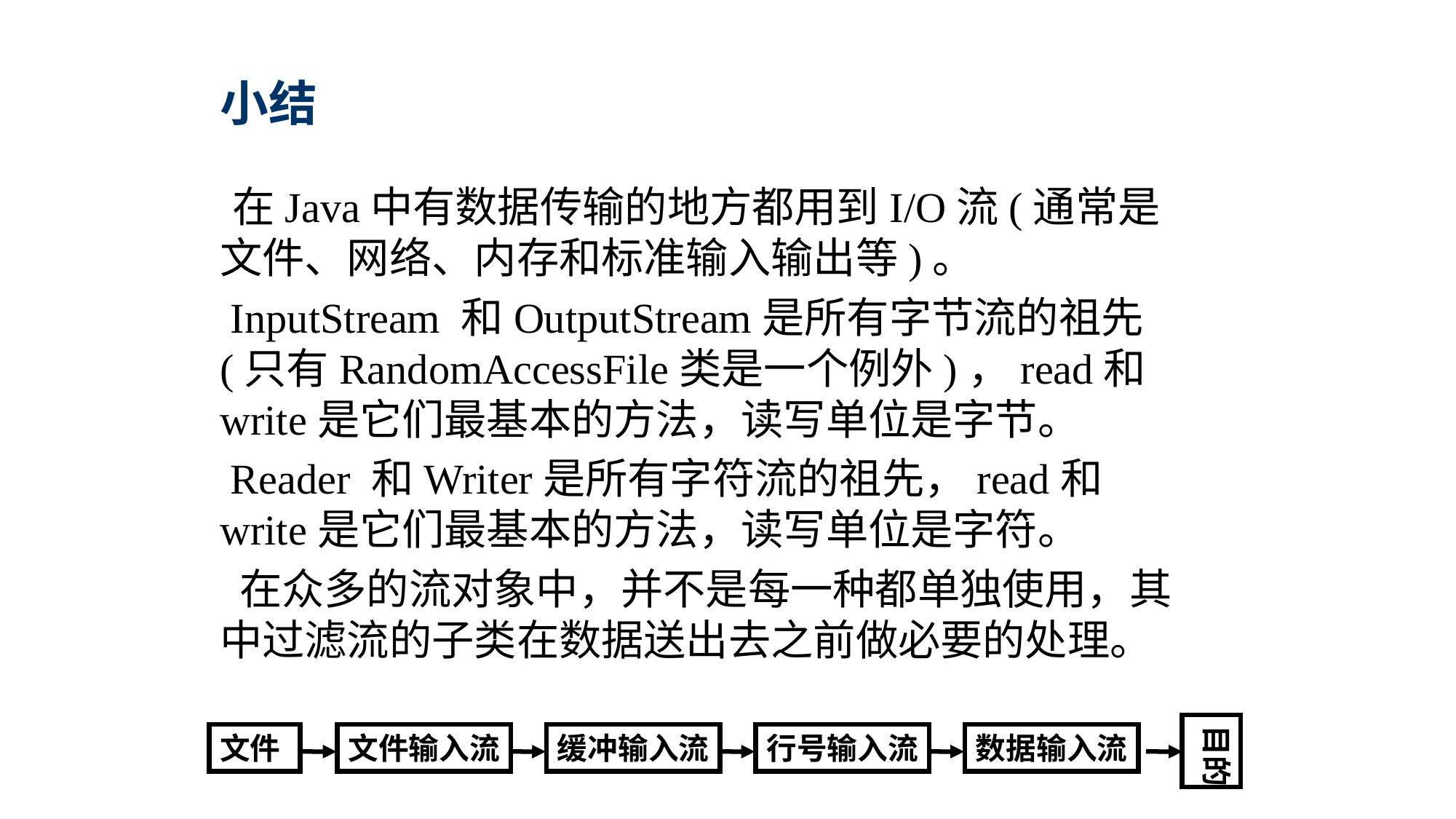

小结
 在Java中有数据传输的地方都用到I/O流(通常是文件、网络、内存和标准输入输出等)。
 InputStream 和OutputStream是所有字节流的祖先(只有RandomAccessFile类是一个例外)，read和write是它们最基本的方法，读写单位是字节。
 Reader 和Writer是所有字符流的祖先，read和write是它们最基本的方法，读写单位是字符。
 在众多的流对象中，并不是每一种都单独使用，其中过滤流的子类在数据送出去之前做必要的处理。
目的
文件
文件输入流
缓冲输入流
行号输入流
数据输入流